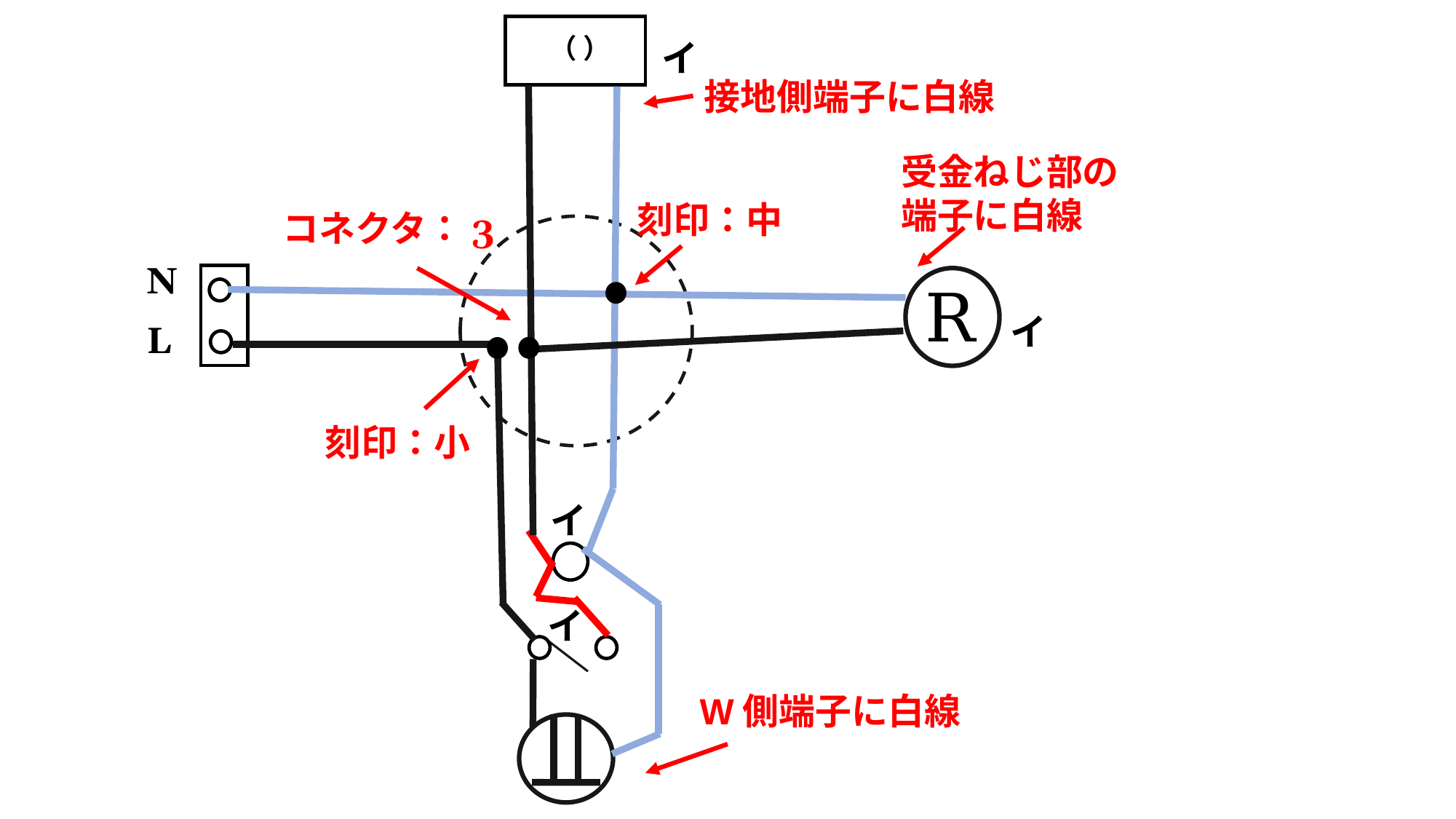

（）
（ ）
 イ
接地側端子に白線
受金ねじ部の
端子に白線
刻印：中
コネクタ：3

N

R

（）
イ
L

刻印：小
イ

イ

W側端子に白線